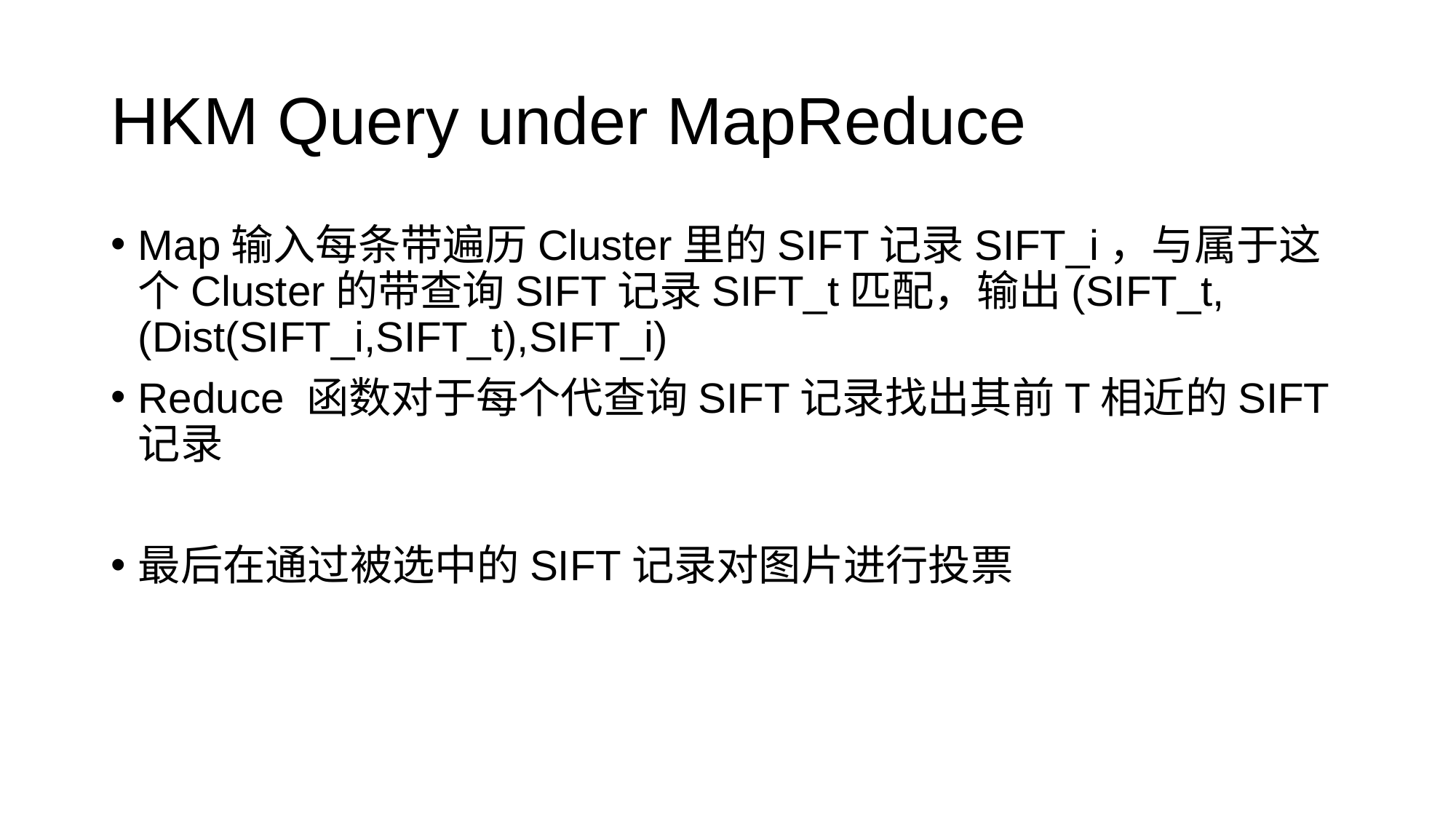

# HKM Query under MapReduce
Map输入每条带遍历Cluster里的SIFT记录SIFT_i，与属于这个Cluster的带查询SIFT记录SIFT_t匹配，输出(SIFT_t,(Dist(SIFT_i,SIFT_t),SIFT_i)
Reduce 函数对于每个代查询SIFT记录找出其前T相近的SIFT记录

最后在通过被选中的SIFT记录对图片进行投票